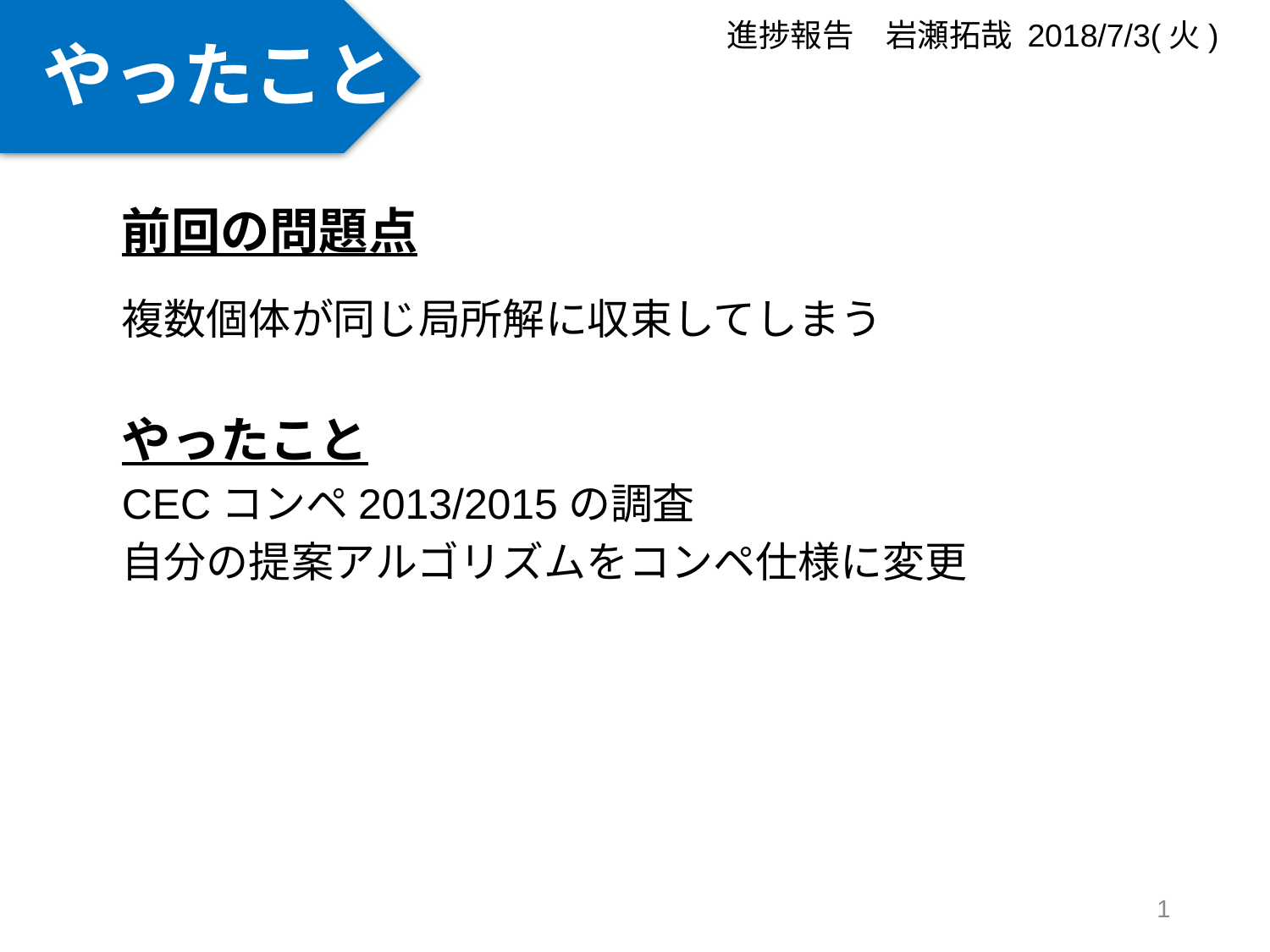

やったこと
進捗報告　岩瀬拓哉 2018/7/3(火)
#
前回の問題点
複数個体が同じ局所解に収束してしまう

やったこと
CECコンペ2013/2015の調査
自分の提案アルゴリズムをコンペ仕様に変更

1